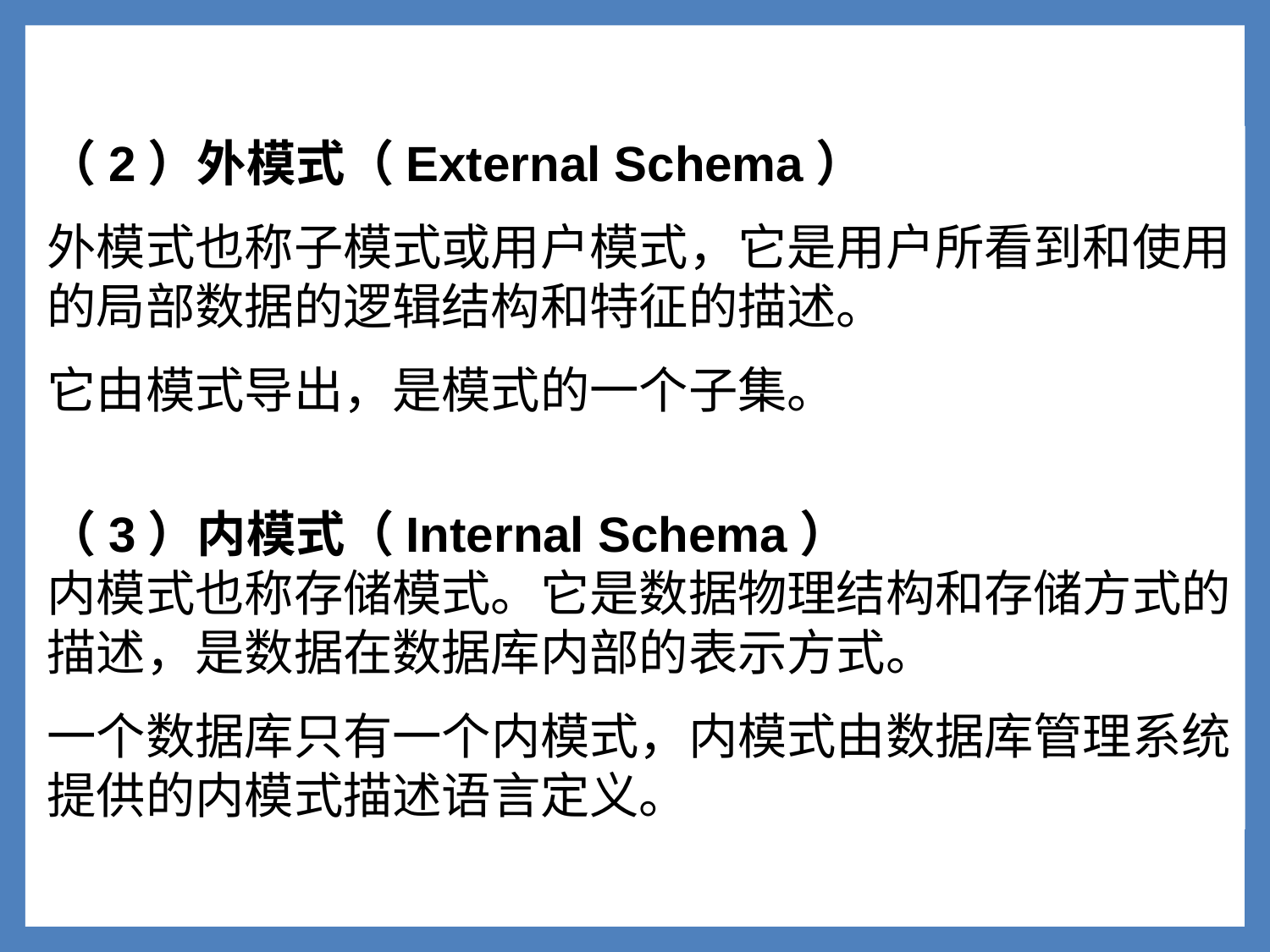

（2）外模式（External Schema）
外模式也称子模式或用户模式，它是用户所看到和使用的局部数据的逻辑结构和特征的描述。
它由模式导出，是模式的一个子集。

（3）内模式（Internal Schema）
内模式也称存储模式。它是数据物理结构和存储方式的描述，是数据在数据库内部的表示方式。
一个数据库只有一个内模式，内模式由数据库管理系统提供的内模式描述语言定义。